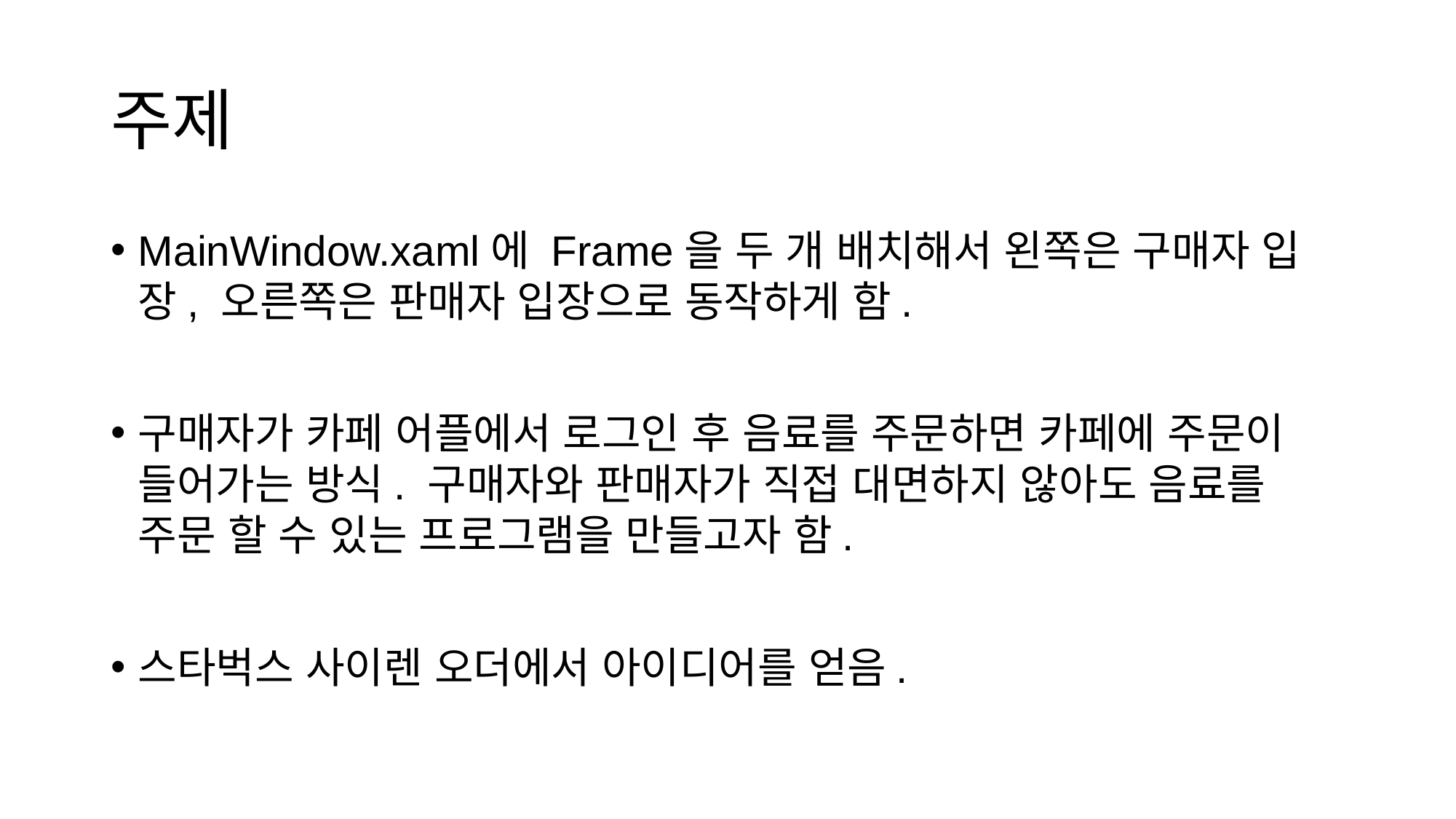

# 주제
MainWindow.xaml에 Frame을 두 개 배치해서 왼쪽은 구매자 입장, 오른쪽은 판매자 입장으로 동작하게 함.

구매자가 카페 어플에서 로그인 후 음료를 주문하면 카페에 주문이 들어가는 방식. 구매자와 판매자가 직접 대면하지 않아도 음료를 주문 할 수 있는 프로그램을 만들고자 함.

스타벅스 사이렌 오더에서 아이디어를 얻음.